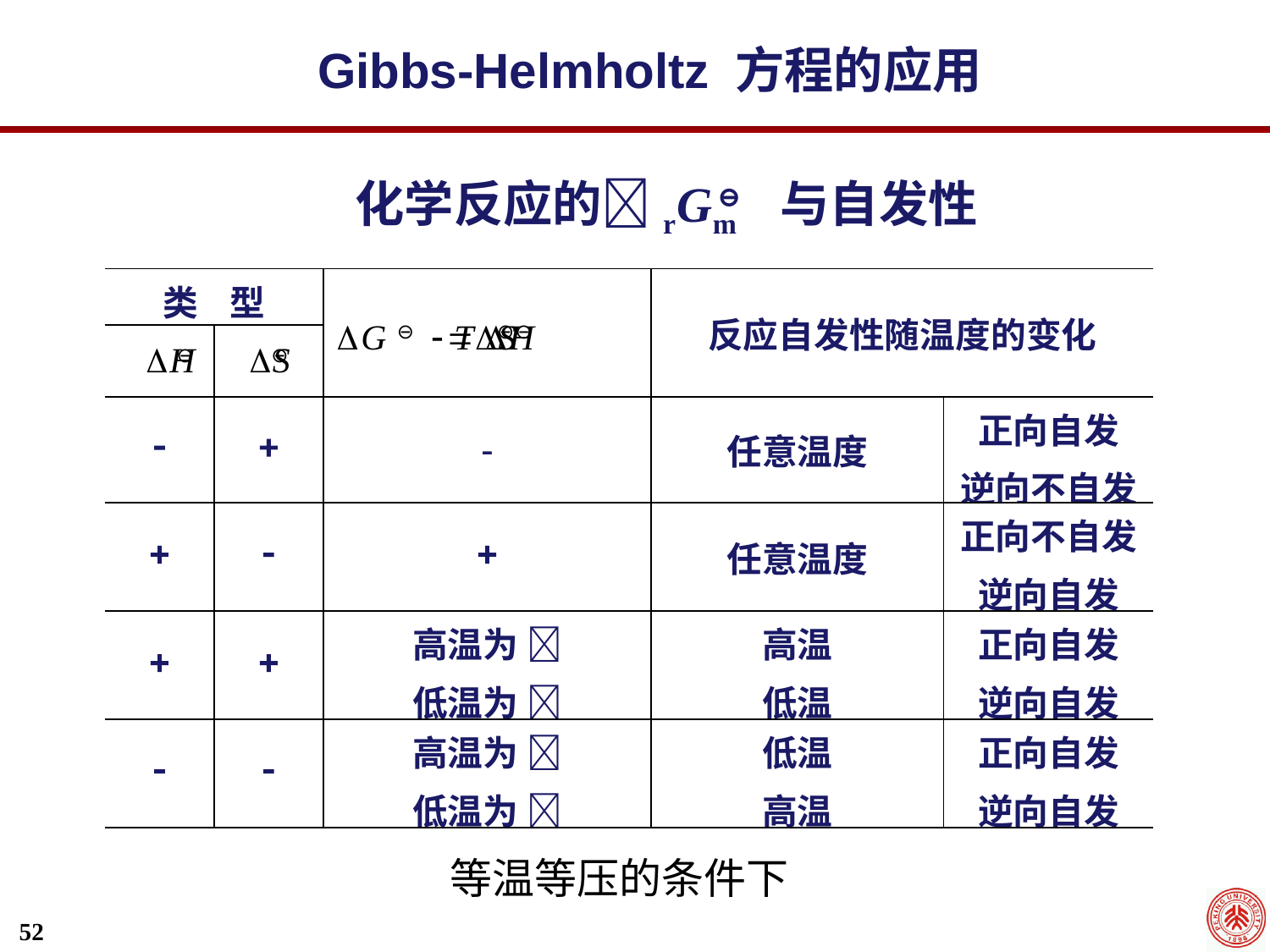

Gibbs-Helmholtz 方程的应用

化学反应的ΔrGm ⊖  与自发性
| 类 型 |  | ΔG ⊖ = ΔH ⊖ − TΔS ⊖ | 反应自发性随温度的变化 |  |
| --- | --- | --- | --- | --- |
| ΔH ⊖ | ΔS ⊖ |  |  |  |
| − | + | - | 任意温度 | 正向自发 逆向不自发 |
| + | − | + | 任意温度 | 正向不自发 逆向自发 |
| + | + | 高温为 − 低温为 + | 高温 低温 | 正向自发 逆向自发 |
| − | − | 高温为 + 低温为 − | 低温 高温 | 正向自发 逆向自发 |
等温等压的条件下
52